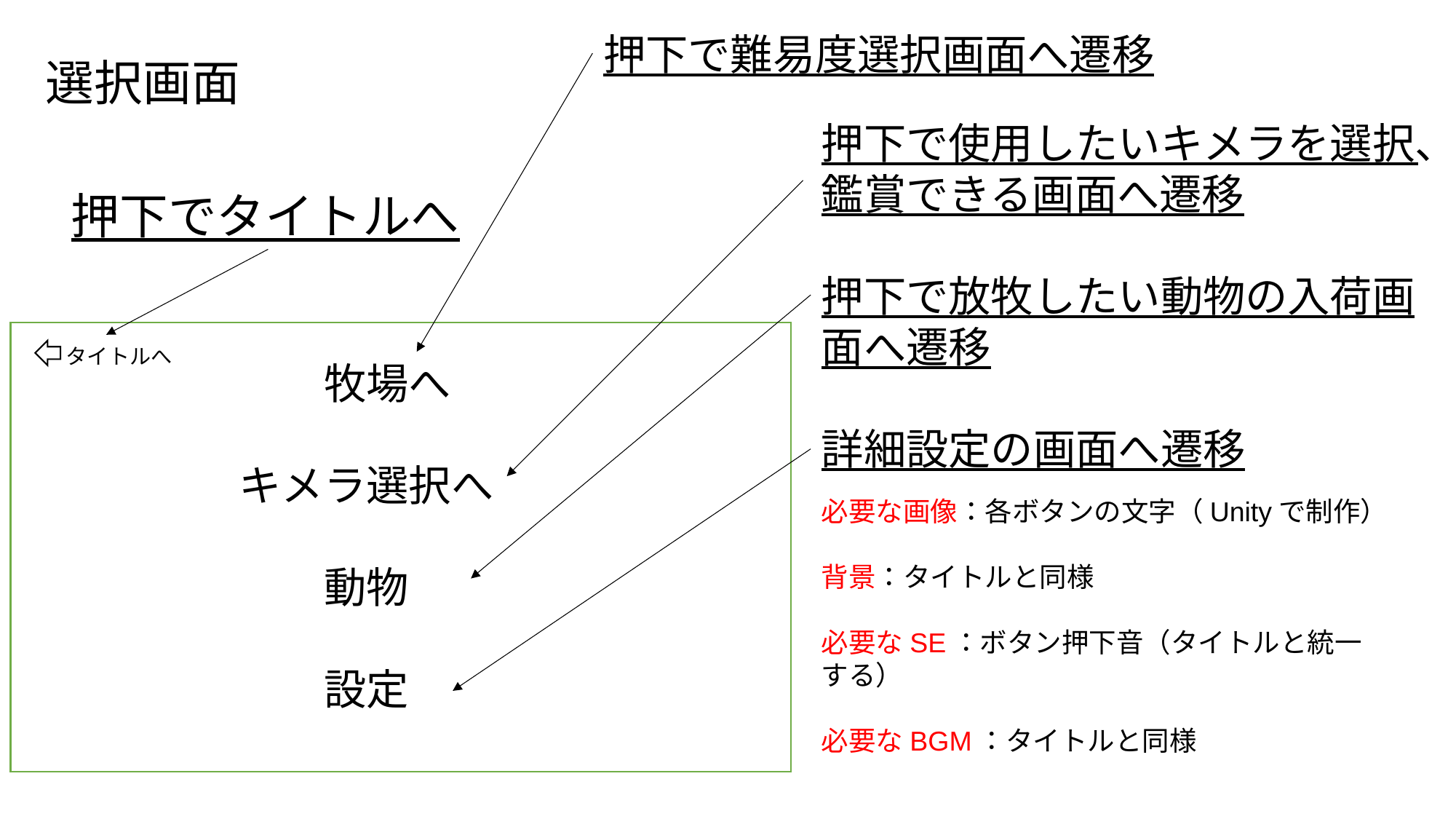

押下で難易度選択画面へ遷移
選択画面
押下で使用したいキメラを選択、鑑賞できる画面へ遷移

押下で放牧したい動物の入荷画面へ遷移

詳細設定の画面へ遷移
押下でタイトルへ

タイトルへ

　　　　牧場へ

　　キメラ選択へ

　　　　動物

　　　　設定
必要な画像：各ボタンの文字（Unityで制作）

背景：タイトルと同様

必要なSE：ボタン押下音（タイトルと統一	　する）

必要なBGM：タイトルと同様